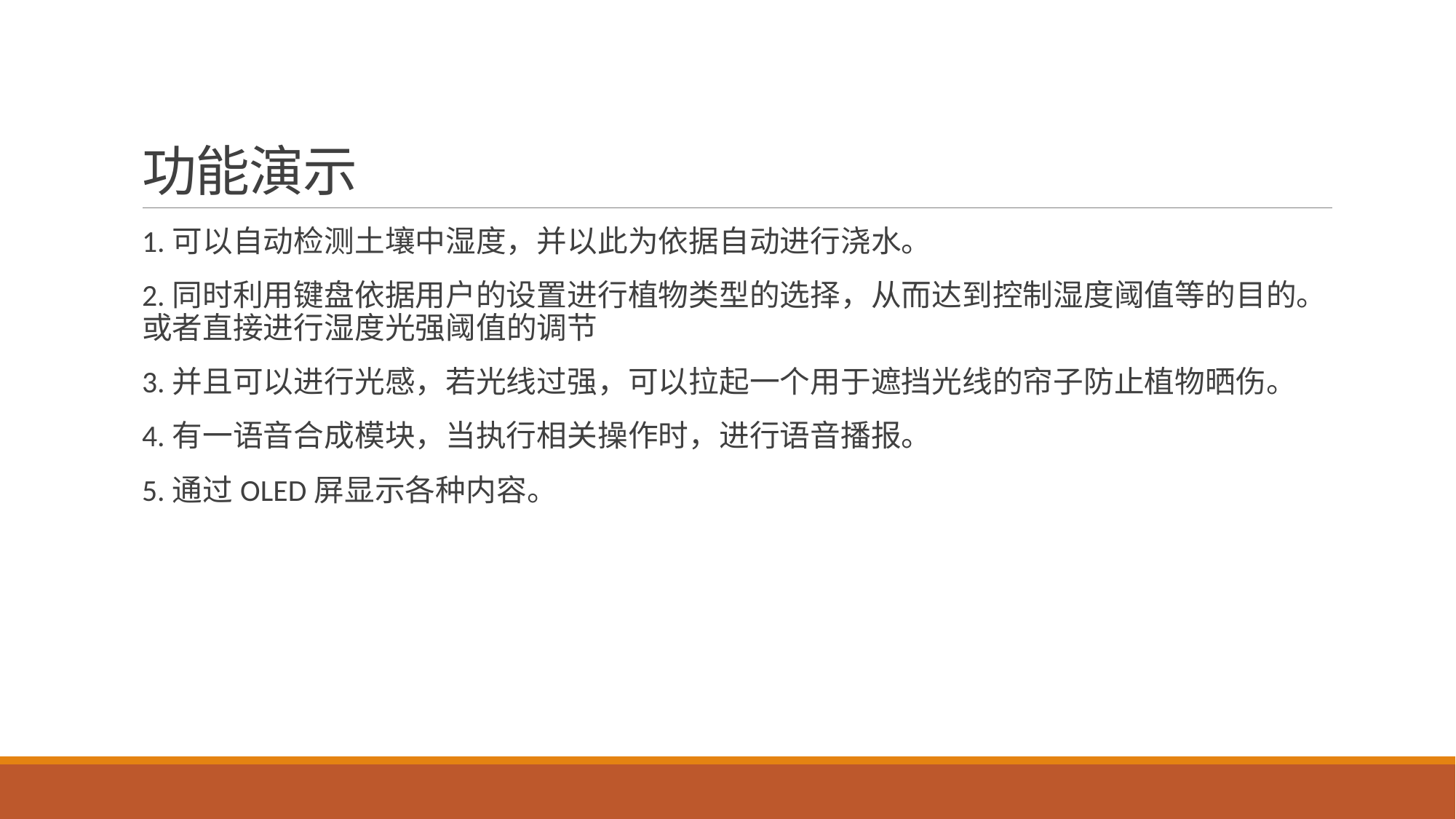

# 功能演示
1.可以自动检测土壤中湿度，并以此为依据自动进行浇水。
2.同时利用键盘依据用户的设置进行植物类型的选择，从而达到控制湿度阈值等的目的。或者直接进行湿度光强阈值的调节
3.并且可以进行光感，若光线过强，可以拉起一个用于遮挡光线的帘子防止植物晒伤。
4.有一语音合成模块，当执行相关操作时，进行语音播报。
5.通过OLED屏显示各种内容。